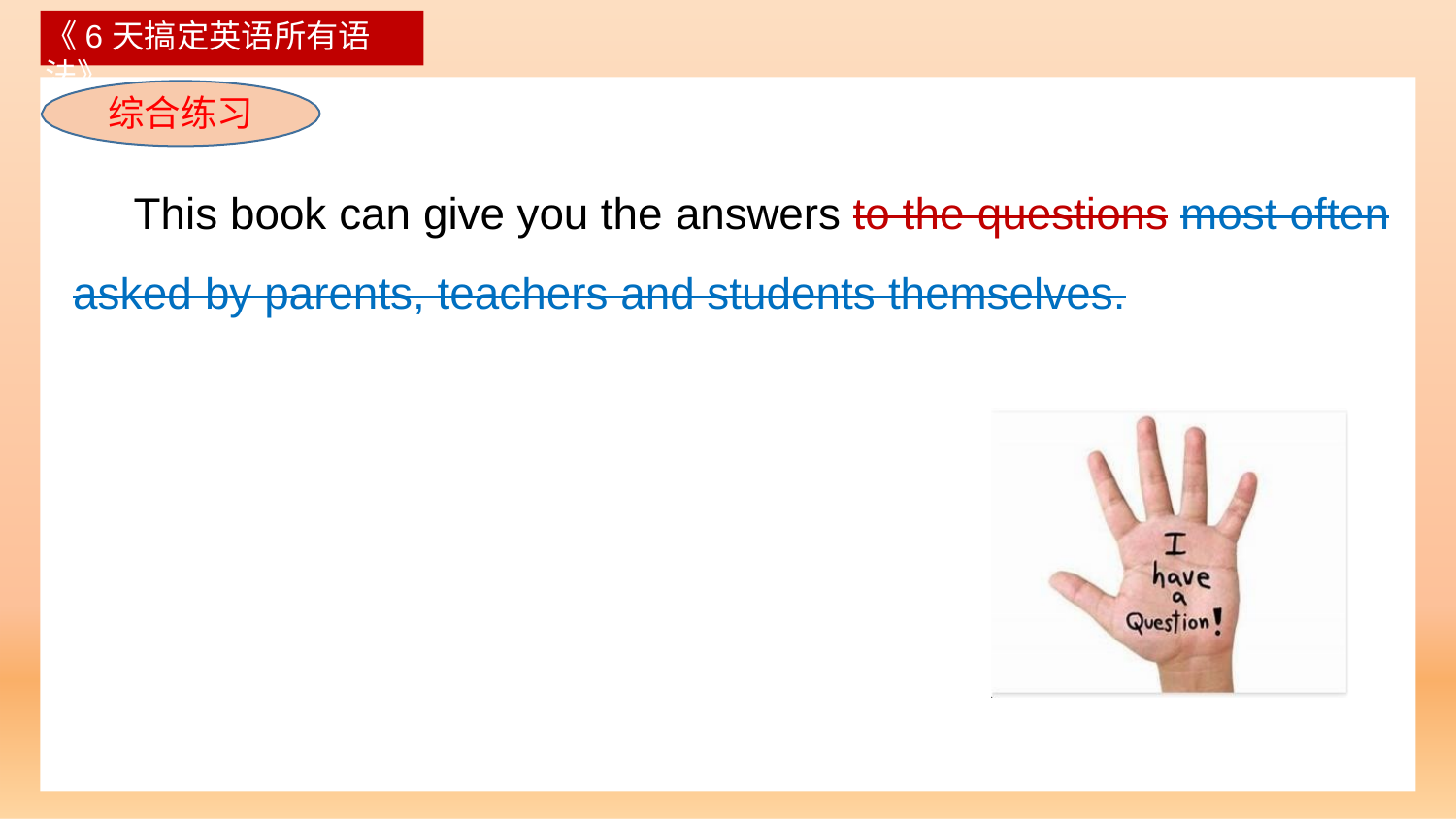

《6天搞定英语所有语法》

综合练习
This book can give you the answers to the questions most often  asked by parents, teachers and students themselves.